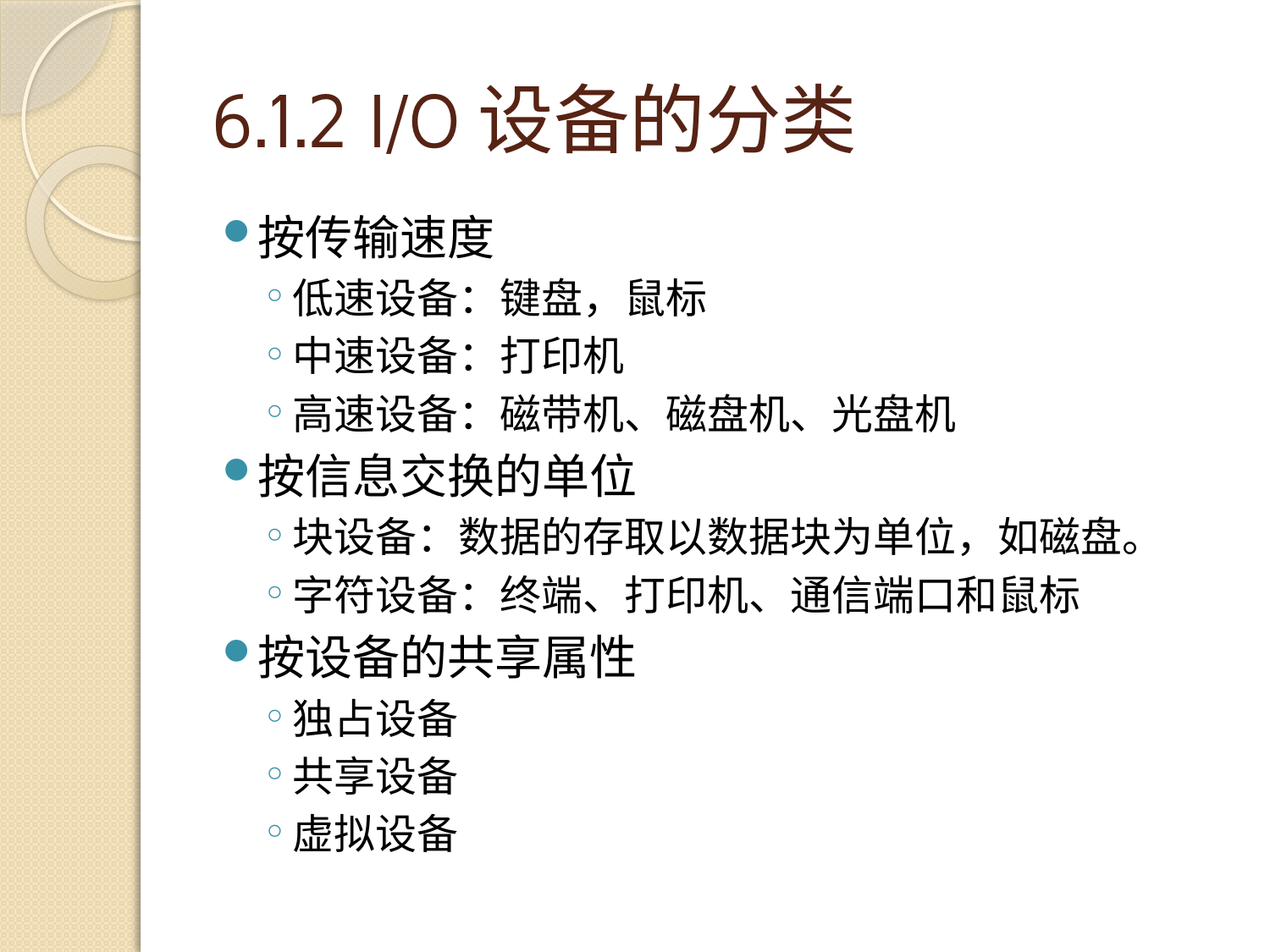

# 6.1.2 I/O设备的分类
按传输速度
低速设备：键盘，鼠标
中速设备：打印机
高速设备：磁带机、磁盘机、光盘机
按信息交换的单位
块设备：数据的存取以数据块为单位，如磁盘。
字符设备：终端、打印机、通信端口和鼠标
按设备的共享属性
独占设备
共享设备
虚拟设备